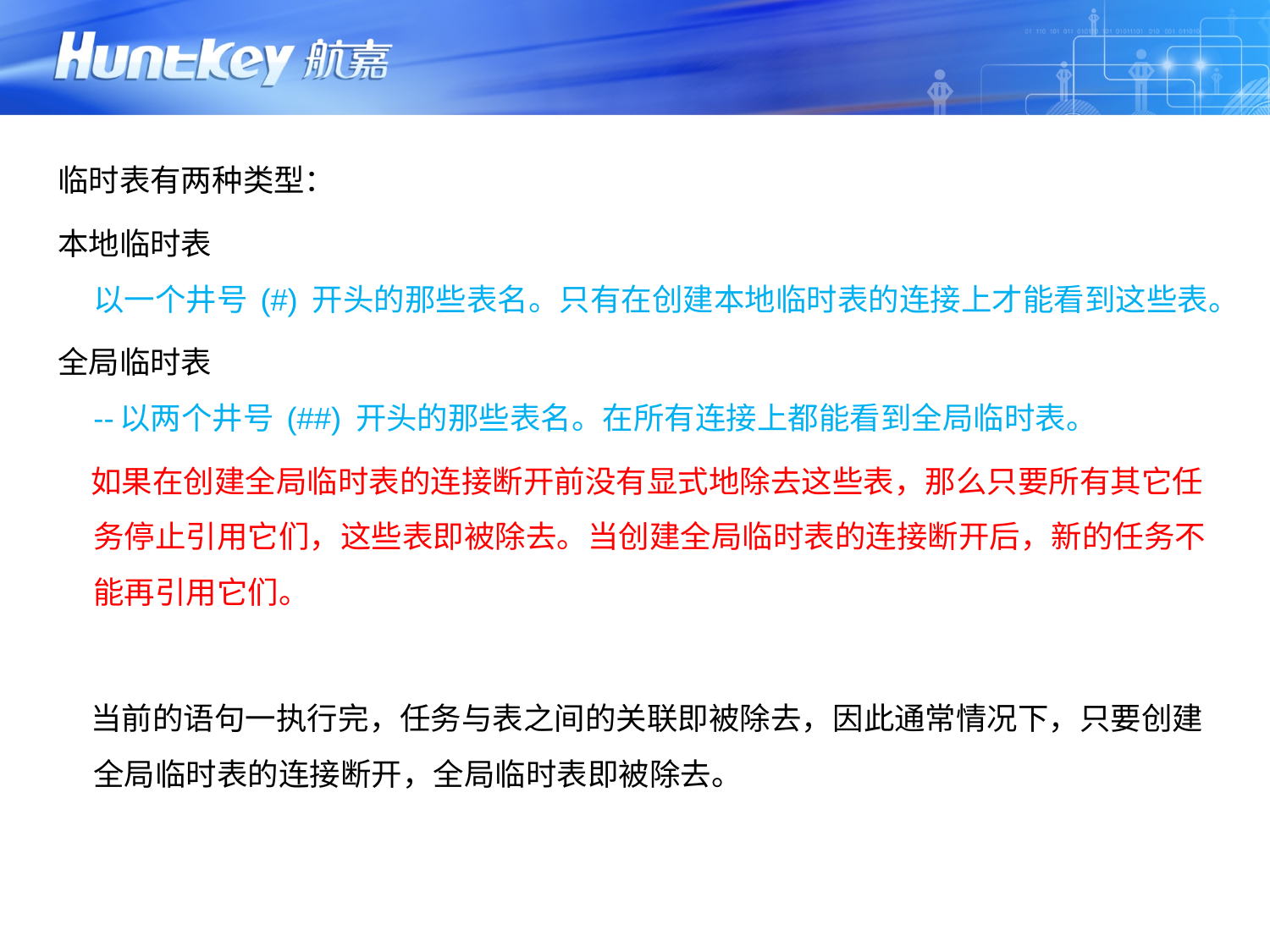

临时表有两种类型：
本地临时表 
以一个井号 (#) 开头的那些表名。只有在创建本地临时表的连接上才能看到这些表。
全局临时表 
--以两个井号 (##) 开头的那些表名。在所有连接上都能看到全局临时表。
    如果在创建全局临时表的连接断开前没有显式地除去这些表，那么只要所有其它任务停止引用它们，这些表即被除去。当创建全局临时表的连接断开后，新的任务不能再引用它们。

    当前的语句一执行完，任务与表之间的关联即被除去，因此通常情况下，只要创建全局临时表的连接断开，全局临时表即被除去。